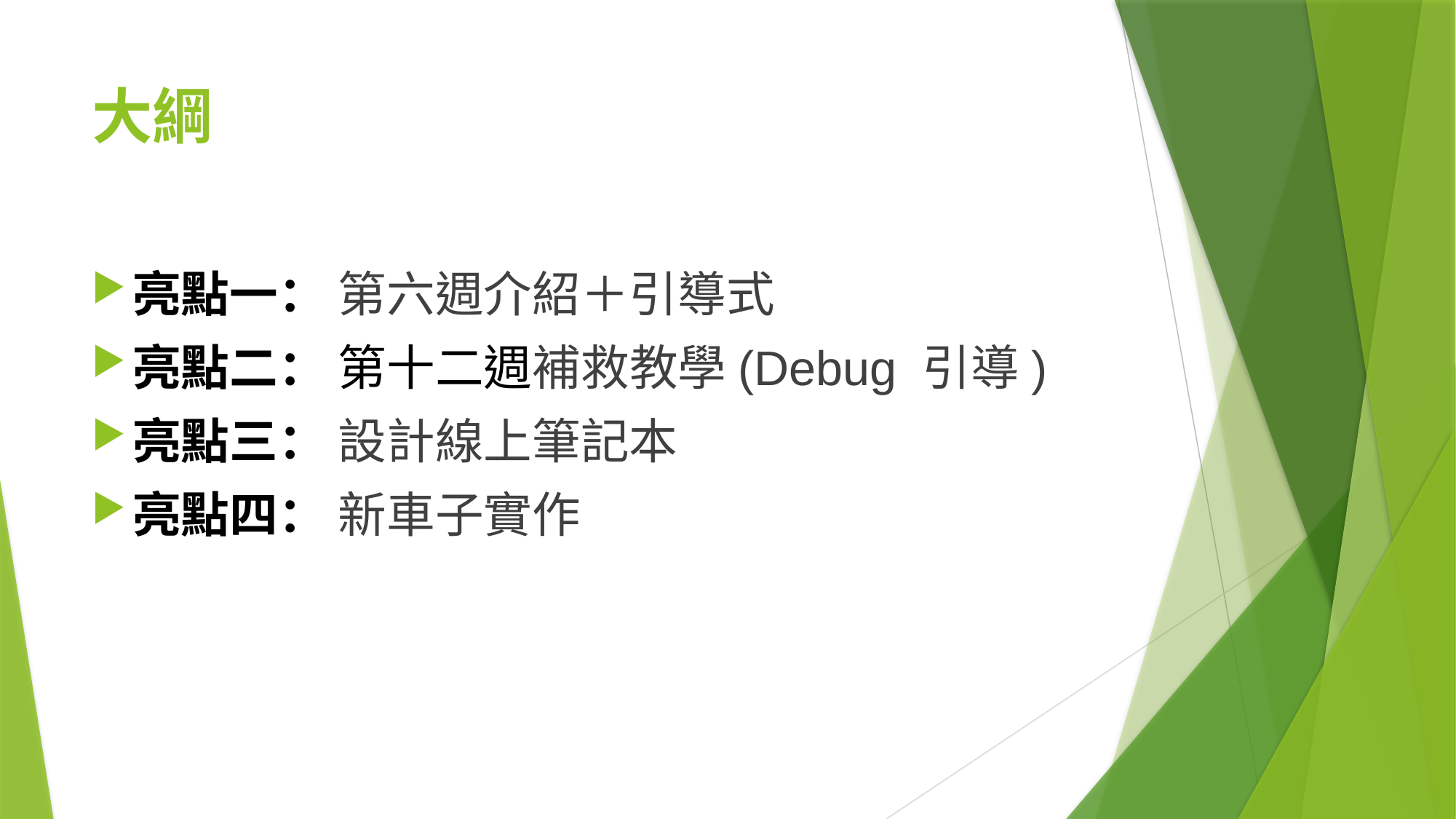

# 大綱
亮點一： 第六週介紹＋引導式
亮點二： 第十二週補救教學(Debug 引導)
亮點三： 設計線上筆記本
亮點四： 新車子實作